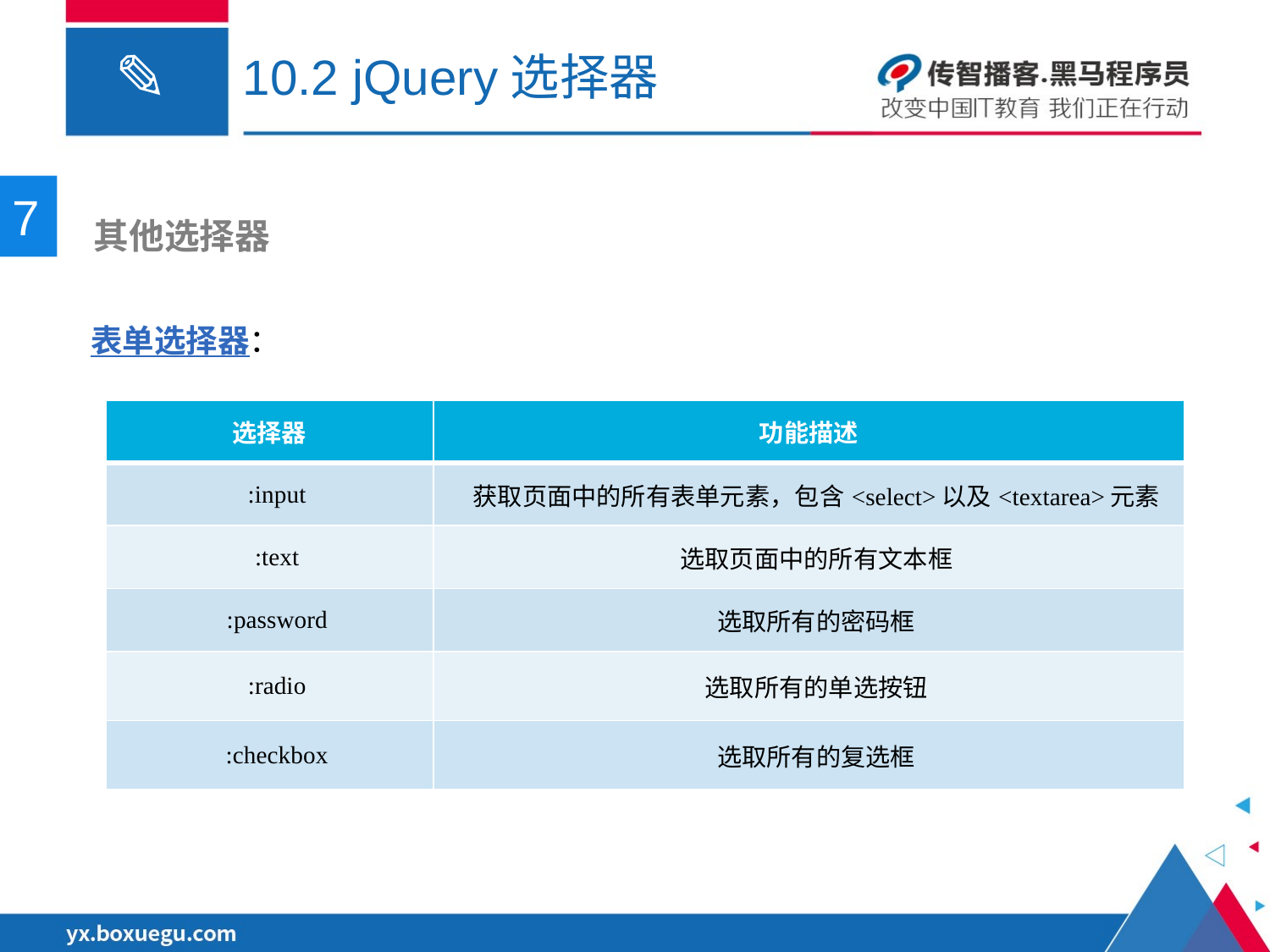

# 10.2 jQuery选择器

7
  其他选择器
表单选择器：
| 选择器 | 功能描述 |
| --- | --- |
| :input | 获取页面中的所有表单元素，包含<select>以及<textarea>元素 |
| :text | 选取页面中的所有文本框 |
| :password | 选取所有的密码框 |
| :radio | 选取所有的单选按钮 |
| :checkbox | 选取所有的复选框 |